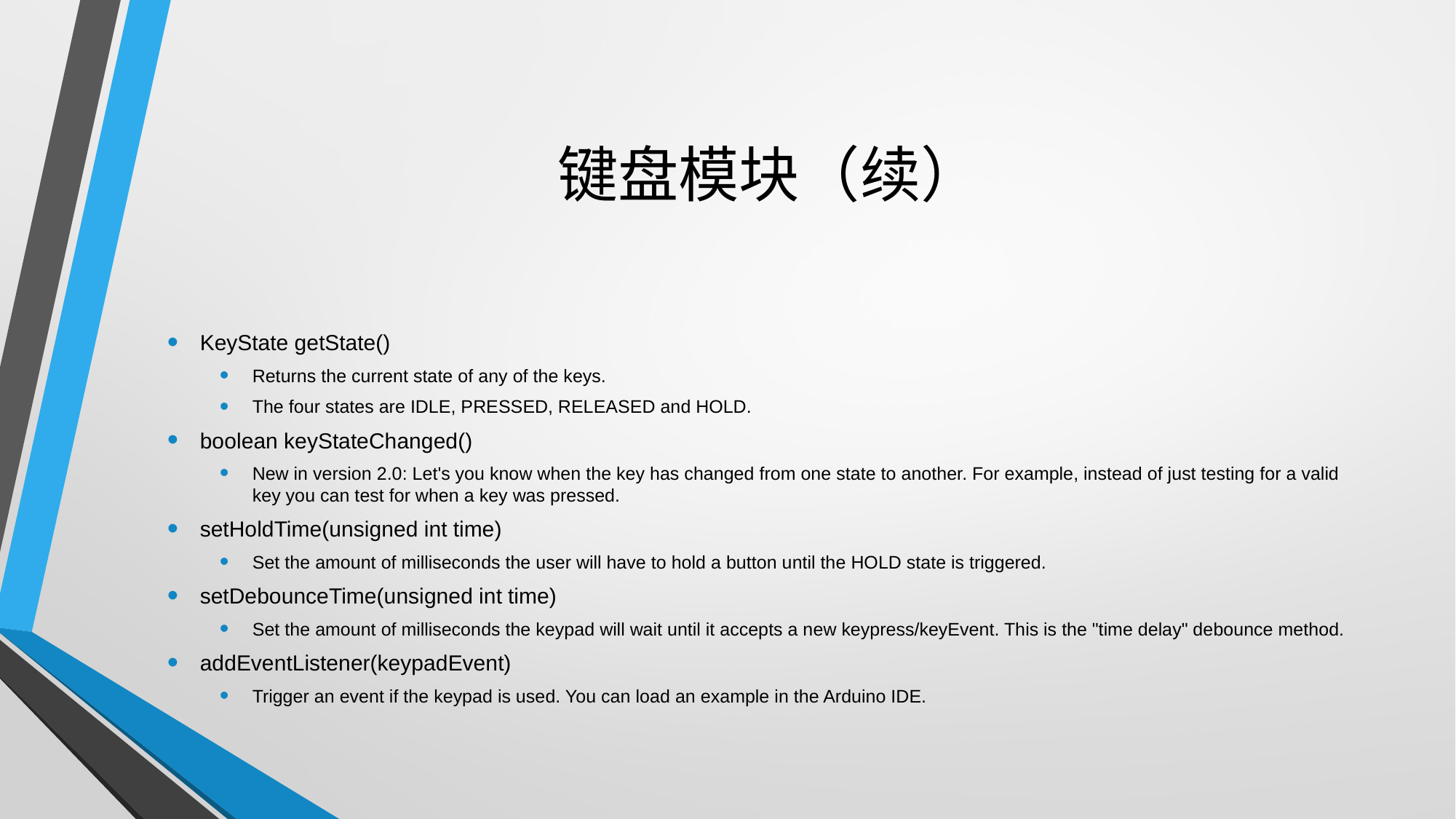

# 键盘模块（续）
KeyState getState()
Returns the current state of any of the keys.
The four states are IDLE, PRESSED, RELEASED and HOLD.
boolean keyStateChanged()
New in version 2.0: Let's you know when the key has changed from one state to another. For example, instead of just testing for a valid key you can test for when a key was pressed.
setHoldTime(unsigned int time)
Set the amount of milliseconds the user will have to hold a button until the HOLD state is triggered.
setDebounceTime(unsigned int time)
Set the amount of milliseconds the keypad will wait until it accepts a new keypress/keyEvent. This is the "time delay" debounce method.
addEventListener(keypadEvent)
Trigger an event if the keypad is used. You can load an example in the Arduino IDE.